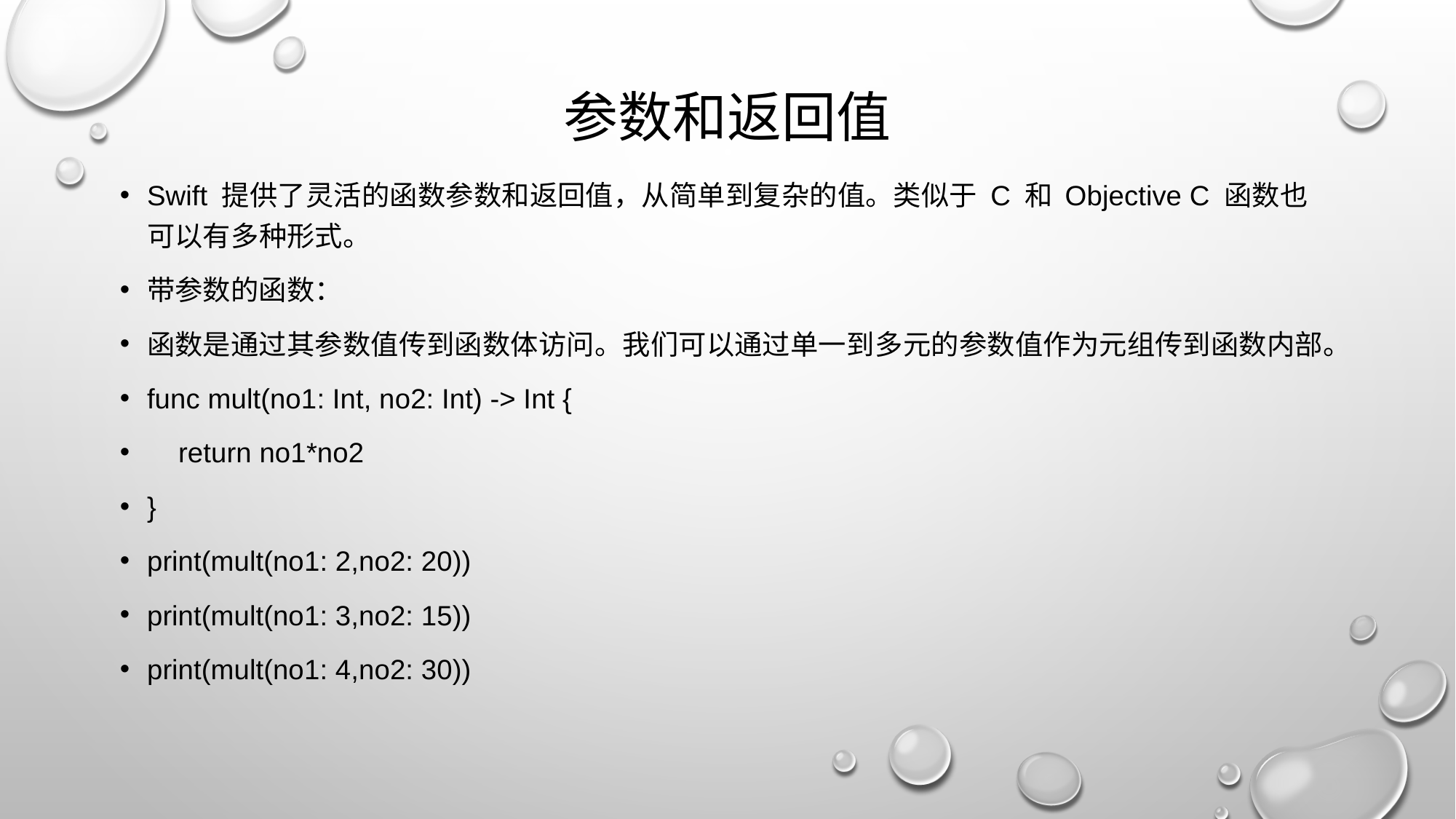

# 参数和返回值
Swift 提供了灵活的函数参数和返回值，从简单到复杂的值。类似于 C 和 Objective C 函数也可以有多种形式。
带参数的函数：
函数是通过其参数值传到函数体访问。我们可以通过单一到多元的参数值作为元组传到函数内部。
func mult(no1: Int, no2: Int) -> Int {
    return no1*no2
}
print(mult(no1: 2,no2: 20))
print(mult(no1: 3,no2: 15))
print(mult(no1: 4,no2: 30))